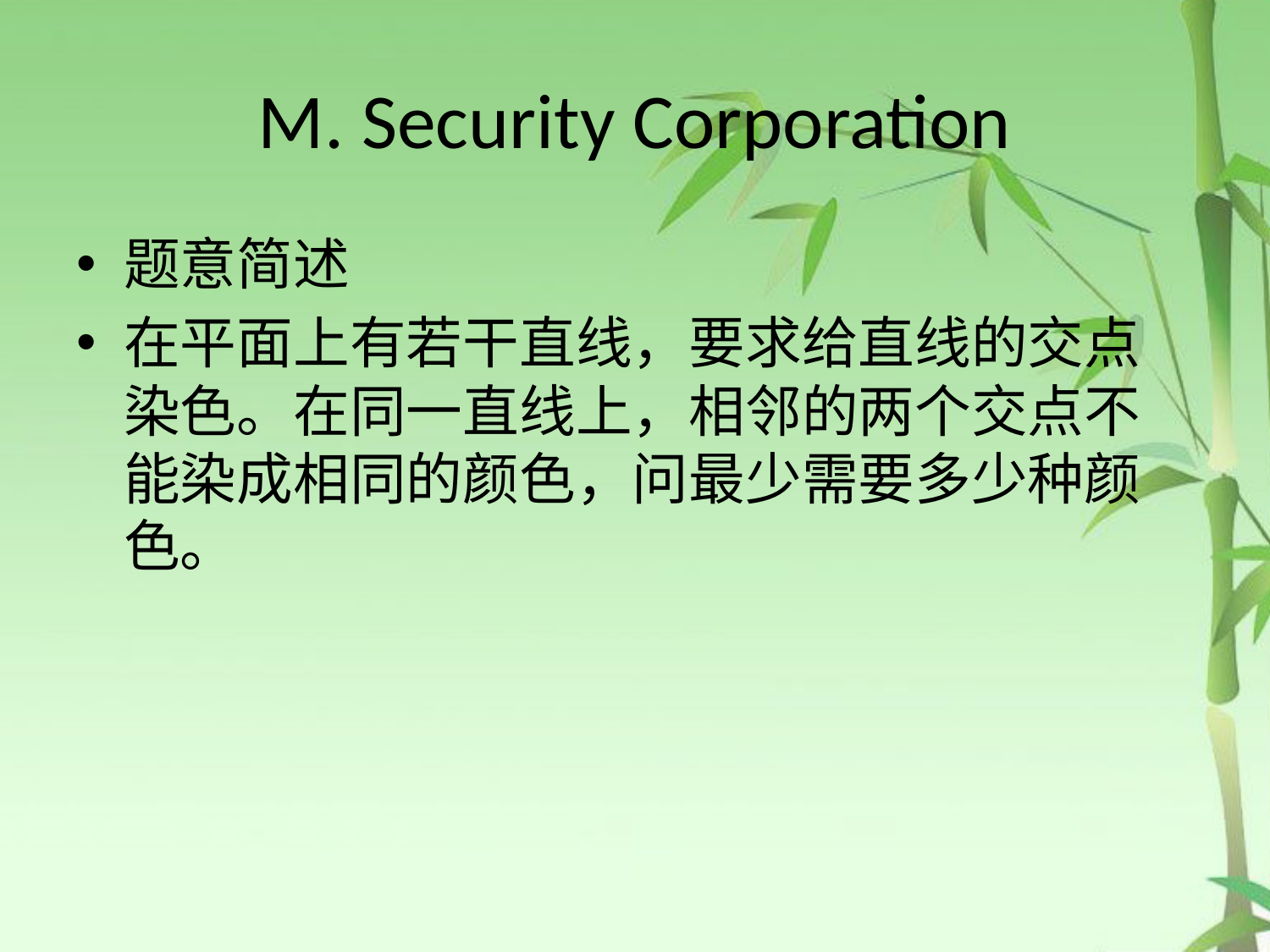

# M. Security Corporation
题意简述
在平面上有若干直线，要求给直线的交点染色。在同一直线上，相邻的两个交点不能染成相同的颜色，问最少需要多少种颜色。